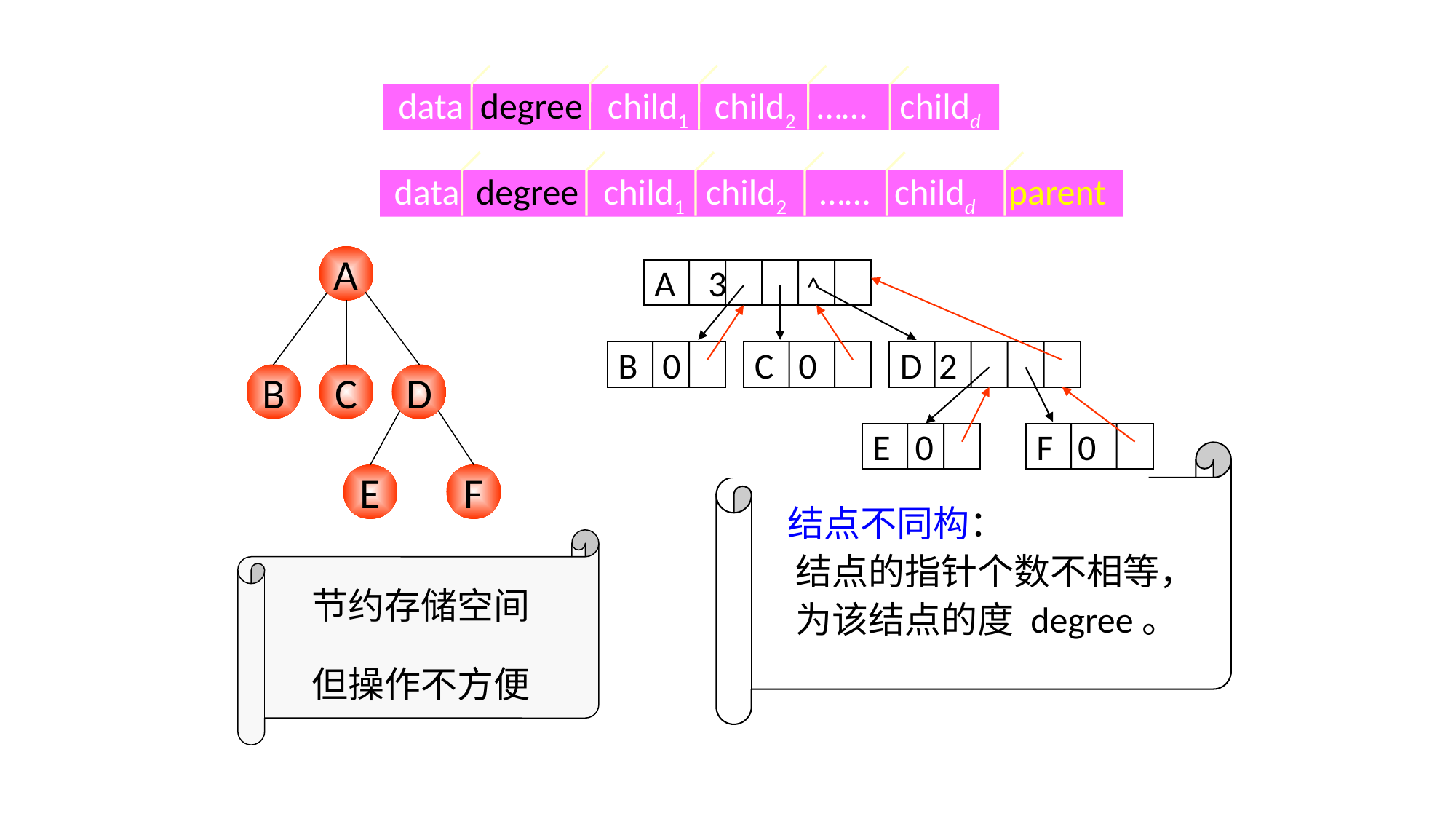

data  degree   child1    child2   ……    childd

data  degree   child1   child2    ……   childd    parent

A
B
C
D
E
F

A    3             ^

B   0

C   0

D  2

E   0

F   0

A     3

B    0

C     0

D     2

E     0

F     0

   结点不同构：
   结点的指针个数不相等，
   为该结点的度 degree。

节约存储空间
但操作不方便